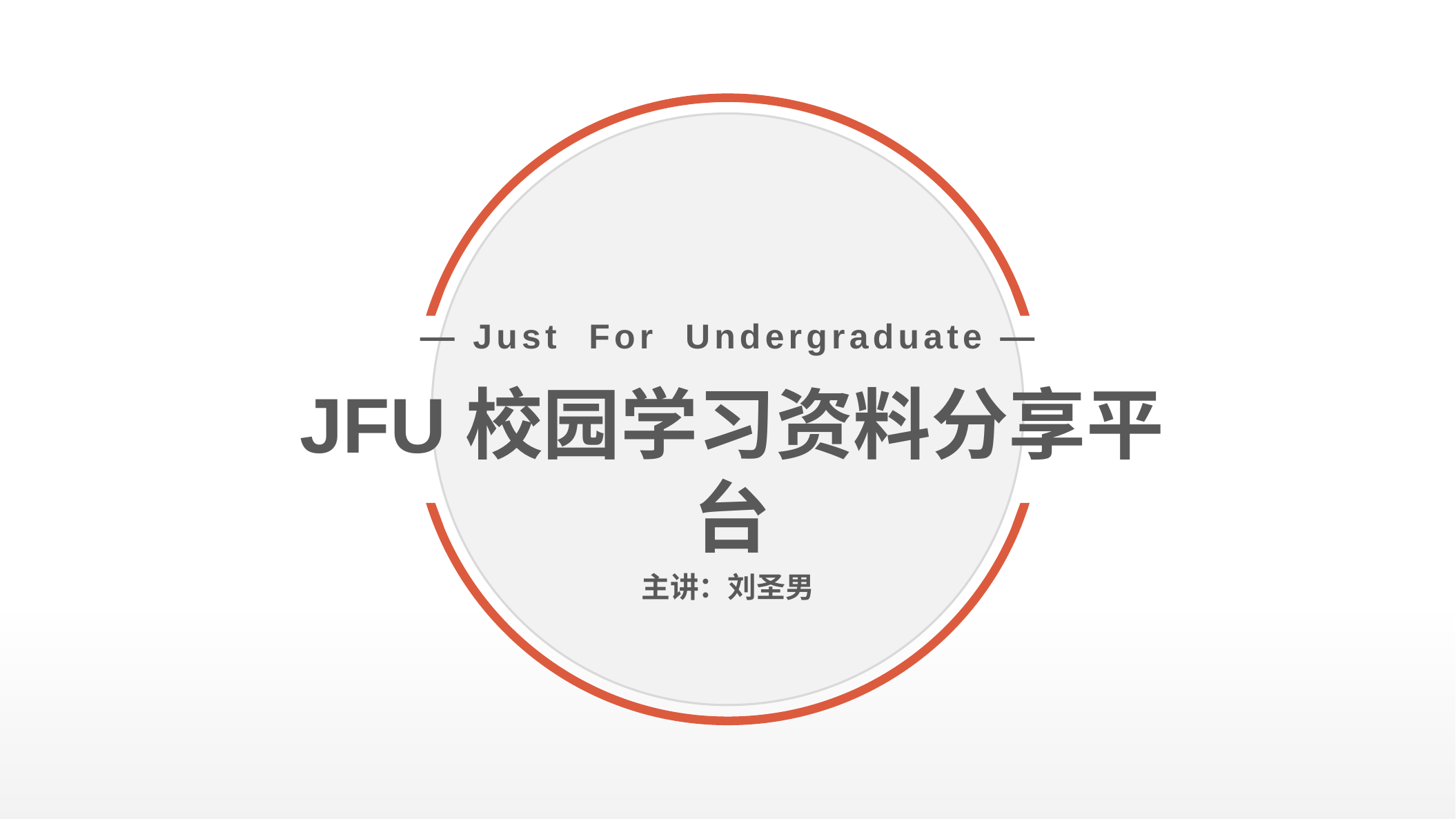

— Just  For  Undergraduate —
JFU校园学习资料分享平台
主讲：刘圣男